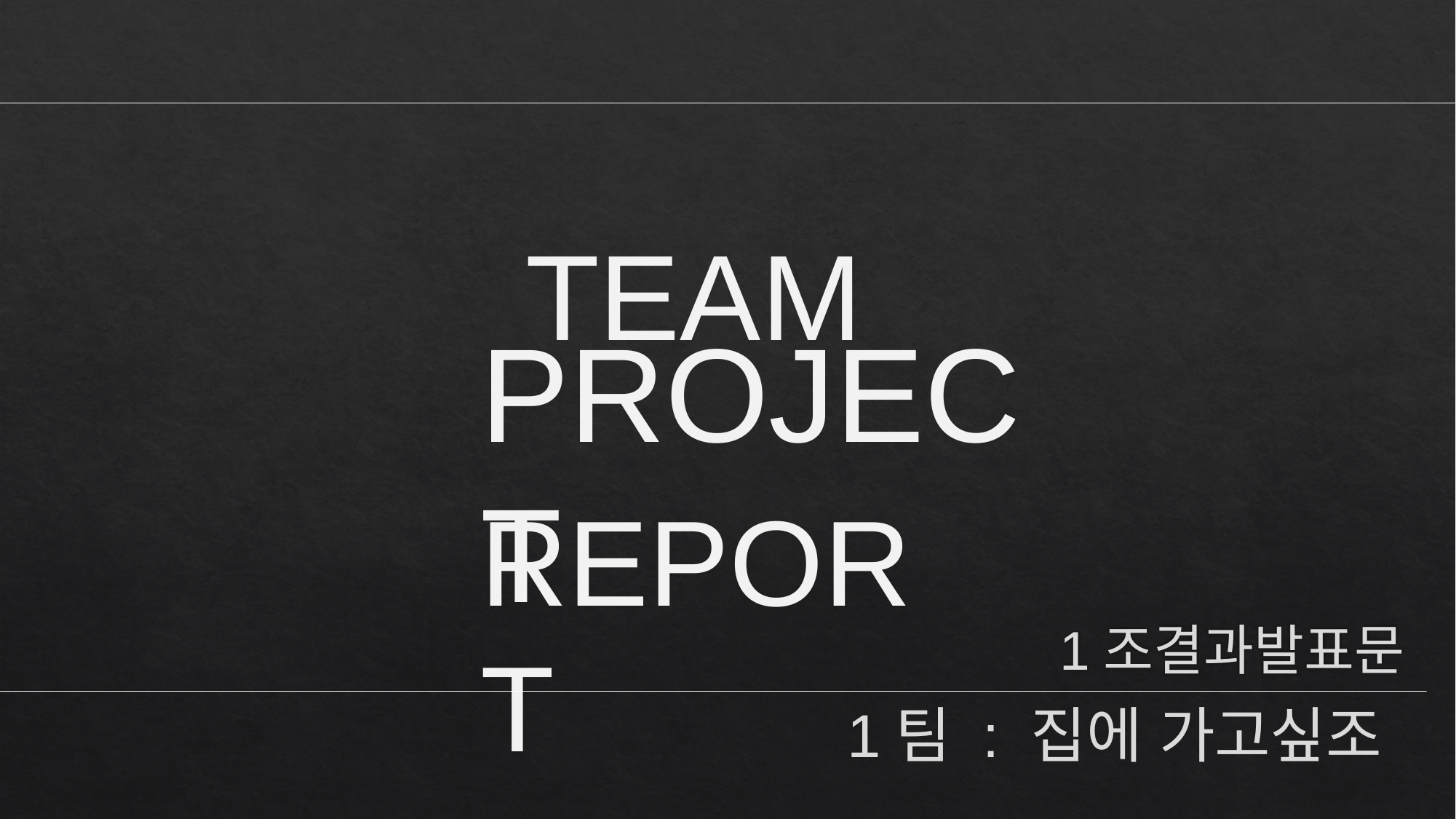

TEAM

PROJECT
	REPORT

# 1조결과발표문
1팀 : 집에 가고싶조